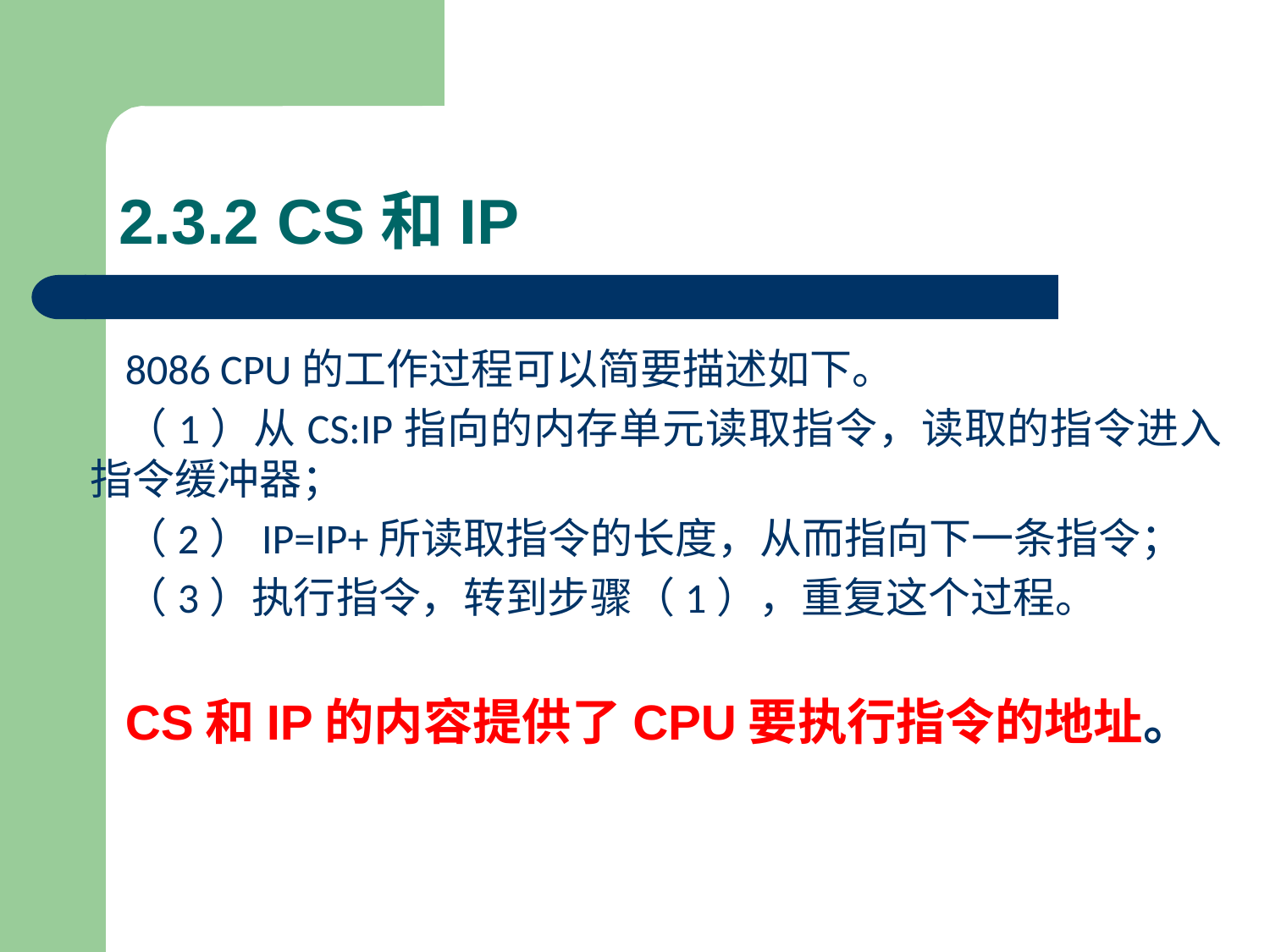

# 2.3.2 CS和IP

8086 CPU的工作过程可以简要描述如下。
（1）从CS:IP指向的内存单元读取指令，读取的指令进入指令缓冲器；
（2）IP=IP+所读取指令的长度，从而指向下一条指令；
（3）执行指令，转到步骤（1），重复这个过程。

CS和IP的内容提供了CPU要执行指令的地址。